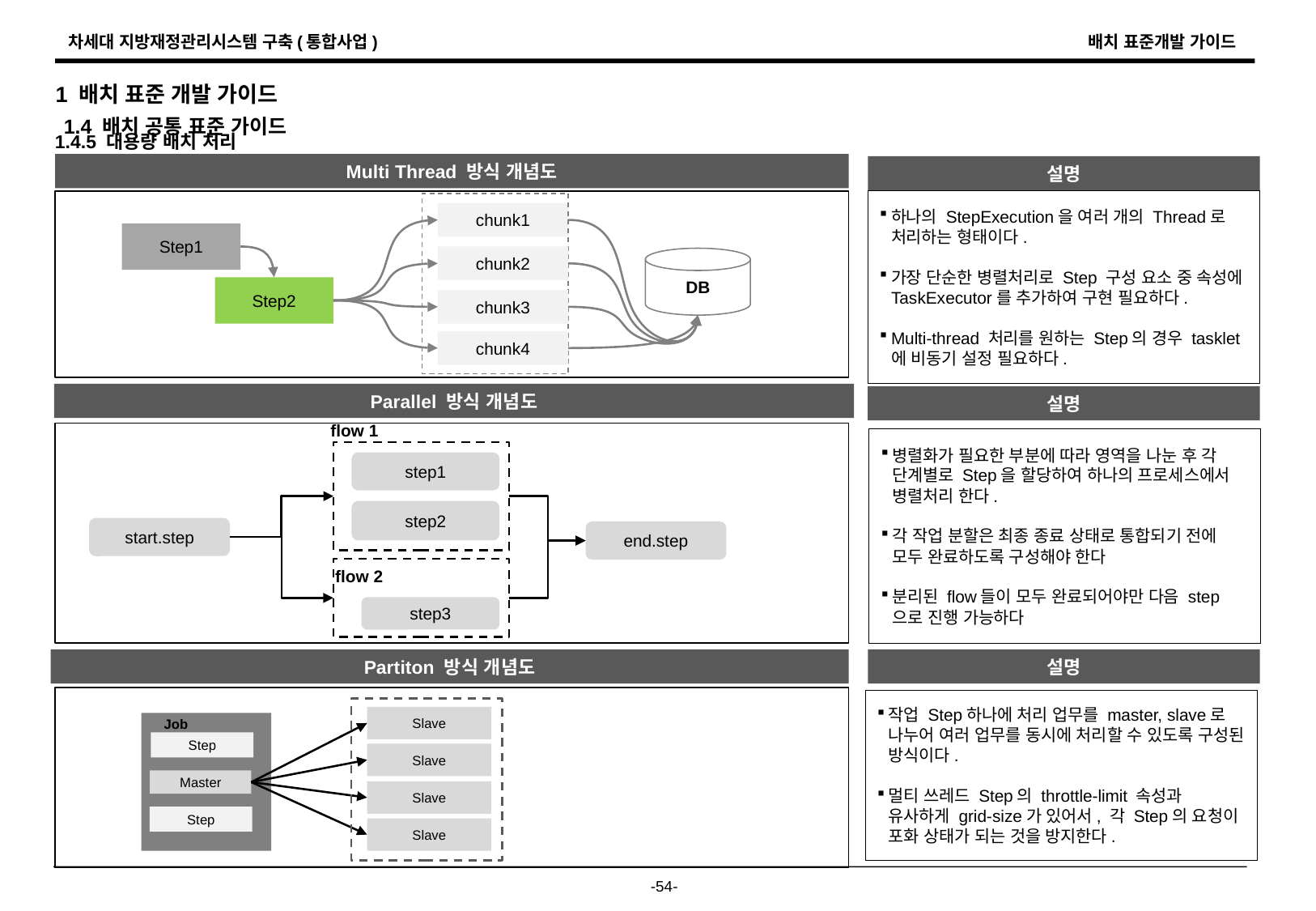

1 배치 표준 개발 가이드
1.4 배치 공통 표준 가이드
1.4.5 대용량 배치 처리
Multi Thread 방식 개념도
설명
하나의 StepExecution을 여러 개의 Thread로 처리하는 형태이다.

가장 단순한 병렬처리로 Step 구성 요소 중 속성에 TaskExecutor를 추가하여 구현 필요하다.

Multi-thread 처리를 원하는 Step의 경우 tasklet에 비동기 설정 필요하다.

chunk1
Step1
chunk2
DB
Step2
chunk3
chunk4
Parallel 방식 개념도
설명
flow 1

병렬화가 필요한 부분에 따라 영역을 나눈 후 각 단계별로 Step을 할당하여 하나의 프로세스에서 병렬처리 한다.

각 작업 분할은 최종 종료 상태로 통합되기 전에 모두 완료하도록 구성해야 한다

분리된 flow들이 모두 완료되어야만 다음 step으로 진행 가능하다

step1
step2
start.step
end.step

flow 2
step3
Partiton 방식 개념도
설명

작업 Step하나에 처리 업무를 master, slave로 나누어 여러 업무를 동시에 처리할 수 있도록 구성된 방식이다.

멀티 쓰레드 Step의 throttle-limit 속성과 유사하게 grid-size가 있어서, 각 Step의 요청이 포화 상태가 되는 것을 방지한다.

Slave
Job

Step
Slave
Master
Slave
Step
Slave